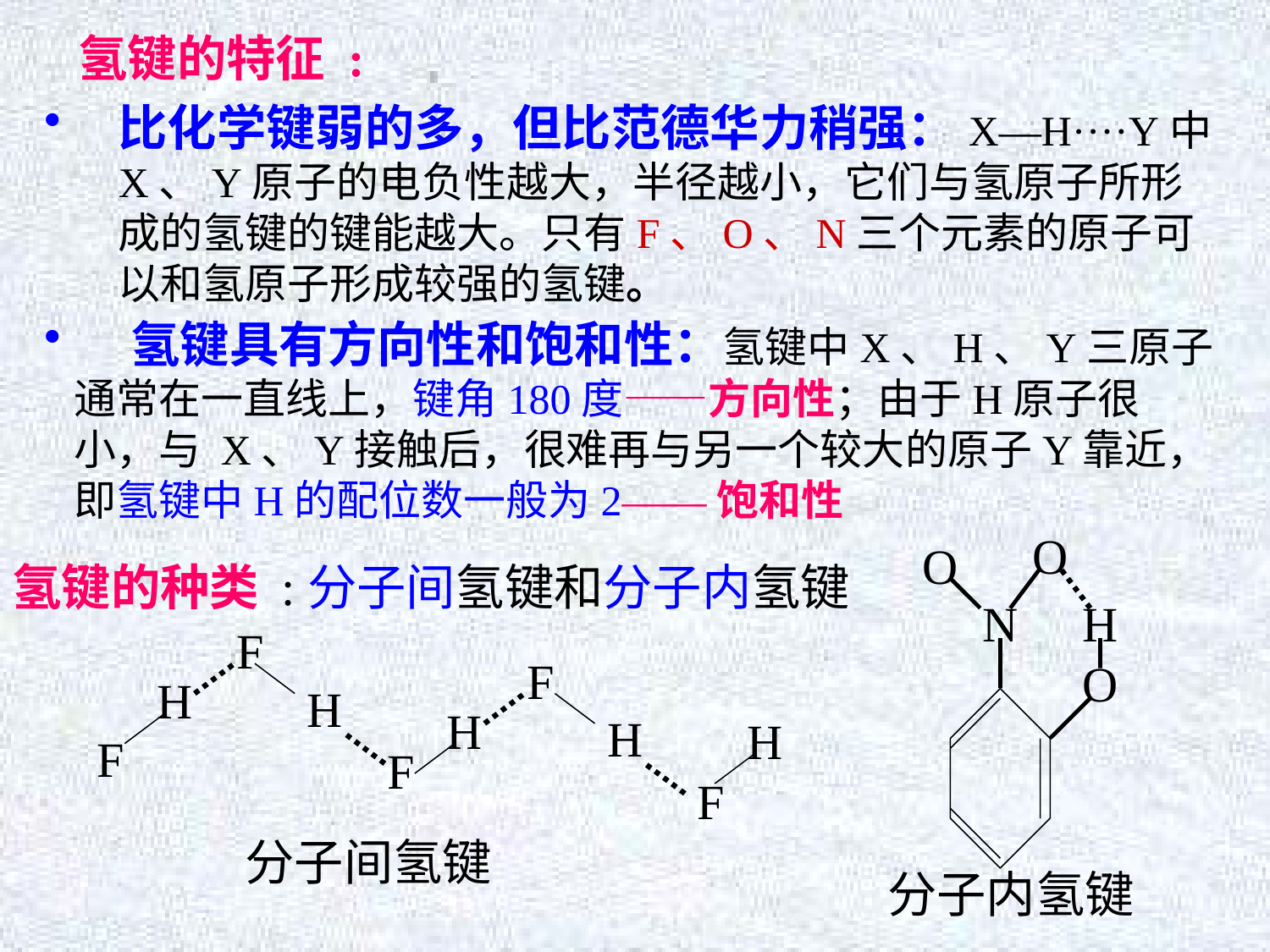

氢键的特征 :
比化学键弱的多，但比范德华力稍强：X—H····Y中X、Y原子的电负性越大，半径越小，它们与氢原子所形成的氢键的键能越大。只有F、O、N三个元素的原子可以和氢原子形成较强的氢键。
    氢键具有方向性和饱和性：氢键中X、H、Y三原子通常在一直线上，键角180度——方向性；由于H原子很小，与 X、Y接触后，很难再与另一个较大的原子Y靠近，即氢键中H的配位数一般为2——饱和性
O
O

N
H

O

分子内氢键
氢键的种类 :分子间氢键和分子内氢键
F
F
H

H
H

H
H

F

F

F
分子间氢键